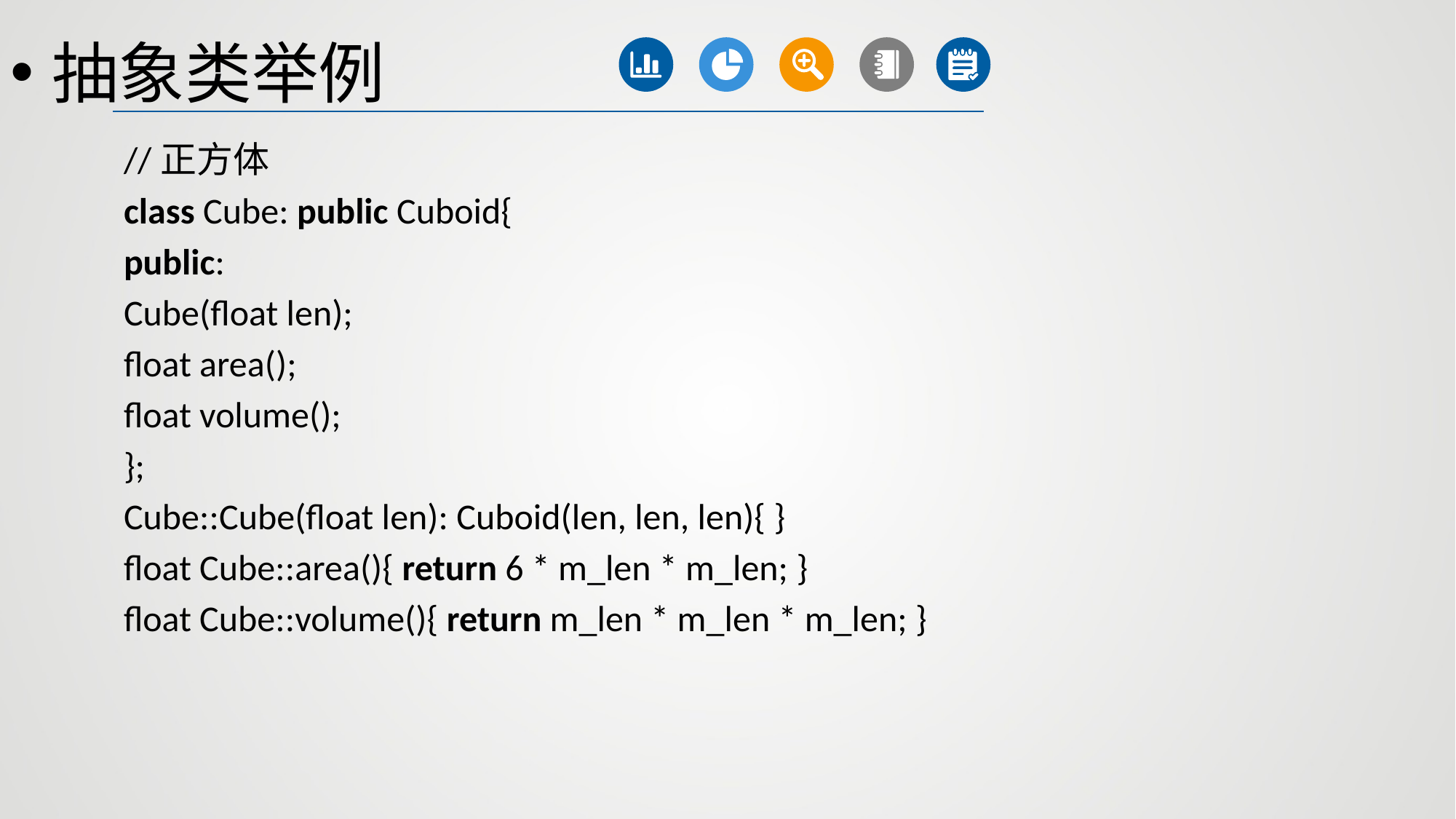

抽象类举例

//正方体
class Cube: public Cuboid{
public:
Cube(float len);
float area();
float volume();
};
Cube::Cube(float len): Cuboid(len, len, len){ }
float Cube::area(){ return 6 * m_len * m_len; }
float Cube::volume(){ return m_len * m_len * m_len; }